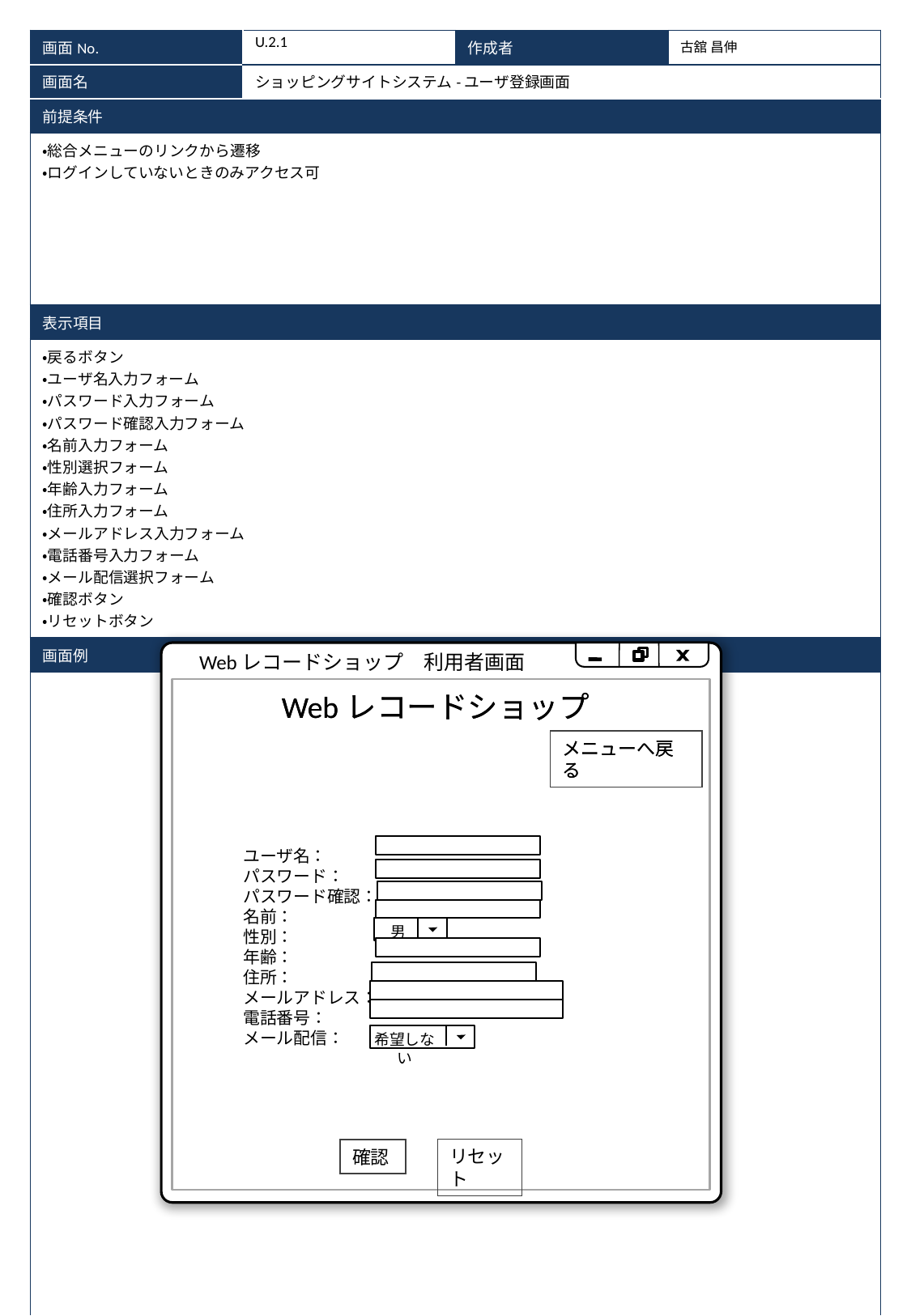

| 画面No. | U.2.1 | 作成者 | 古舘 昌伸 |
| --- | --- | --- | --- |
| 画面名 | ショッピングサイトシステム-ユーザ登録画面 |  |  |
| 前提条件 |  |  |  |
| ・総合メニューのリンクから遷移 ・ログインしていないときのみアクセス可 |  |  |  |
| 表示項目 |  |  |  |
| ・戻るボタン ・ユーザ名入力フォーム ・パスワード入力フォーム ・パスワード確認入力フォーム ・名前入力フォーム ・性別選択フォーム ・年齢入力フォーム ・住所入力フォーム ・メールアドレス入力フォーム ・電話番号入力フォーム ・メール配信選択フォーム ・確認ボタン ・リセットボタン |  |  |  |
| 画面例 |  |  |  |
|  |  |  |  |

Webレコードショップ　利用者画面

Webレコードショップ
Webレコードショップ
メニューへ戻る
メニューへ戻る

ユーザ名：
パスワード：
パスワード確認：
名前：
性別：
年齢：
住所：
メールアドレス：
電話番号：
メール配信：

男

希望しない

確認
リセット